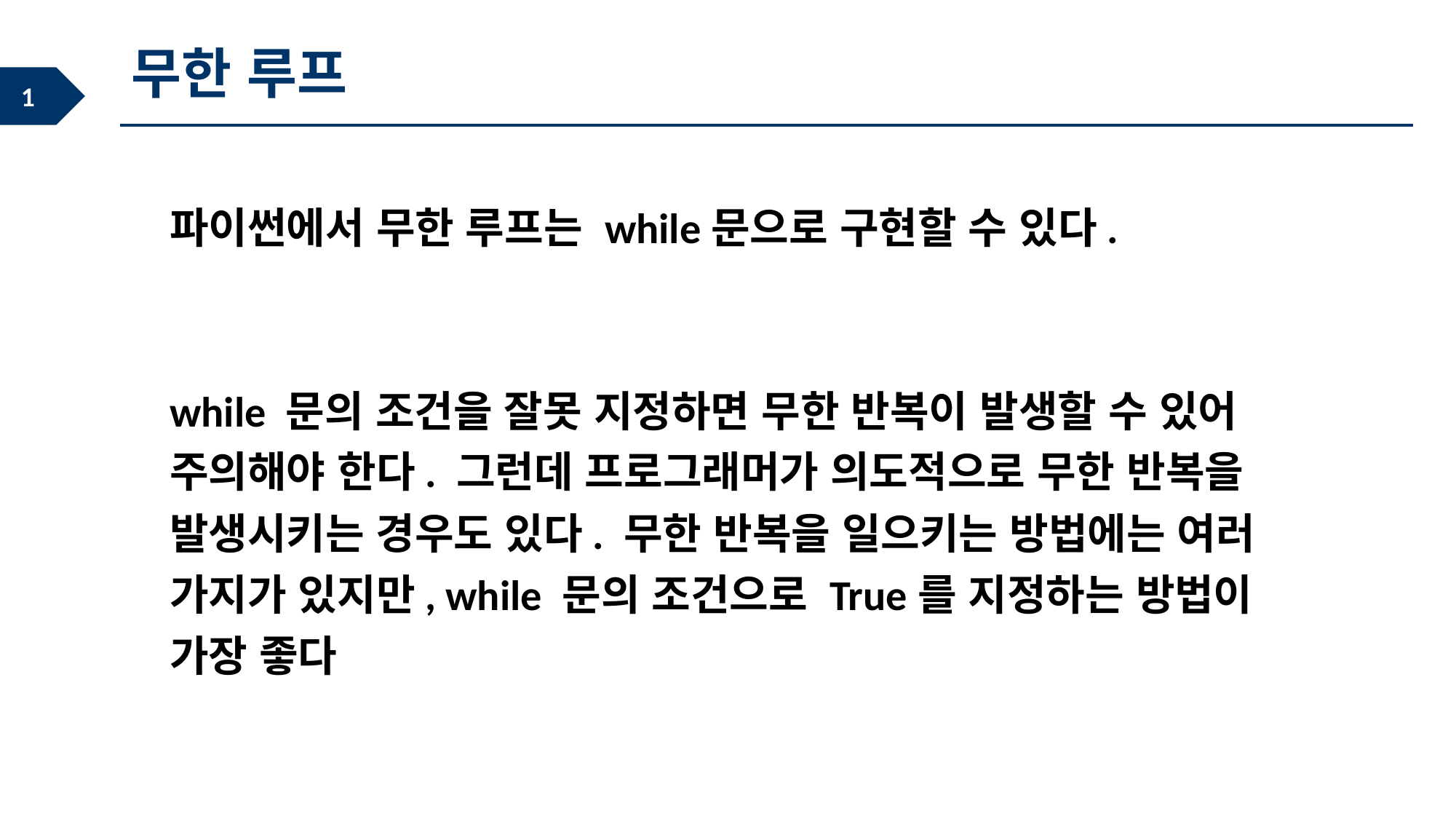

무한 루프
파이썬에서 무한 루프는 while문으로 구현할 수 있다.

while 문의 조건을 잘못 지정하면 무한 반복이 발생할 수 있어 주의해야 한다. 그런데 프로그래머가 의도적으로 무한 반복을 발생시키는 경우도 있다. 무한 반복을 일으키는 방법에는 여러 가지가 있지만, while 문의 조건으로 True를 지정하는 방법이 가장 좋다